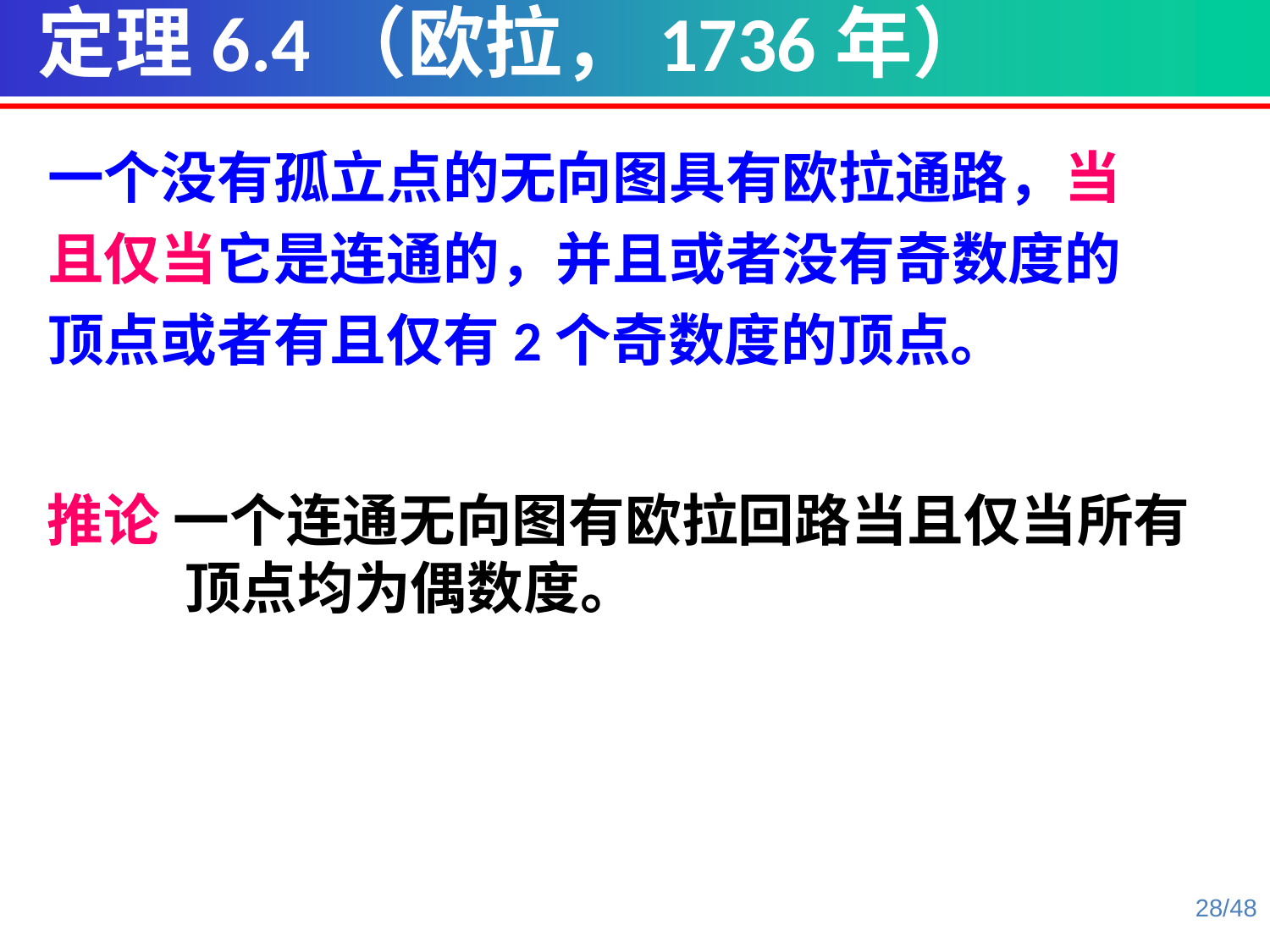

定理6.4（欧拉，1736年）
一个没有孤立点的无向图具有欧拉通路，当且仅当它是连通的，并且或者没有奇数度的顶点或者有且仅有2个奇数度的顶点。
推论 一个连通无向图有欧拉回路当且仅当所有顶点均为偶数度。
28/48